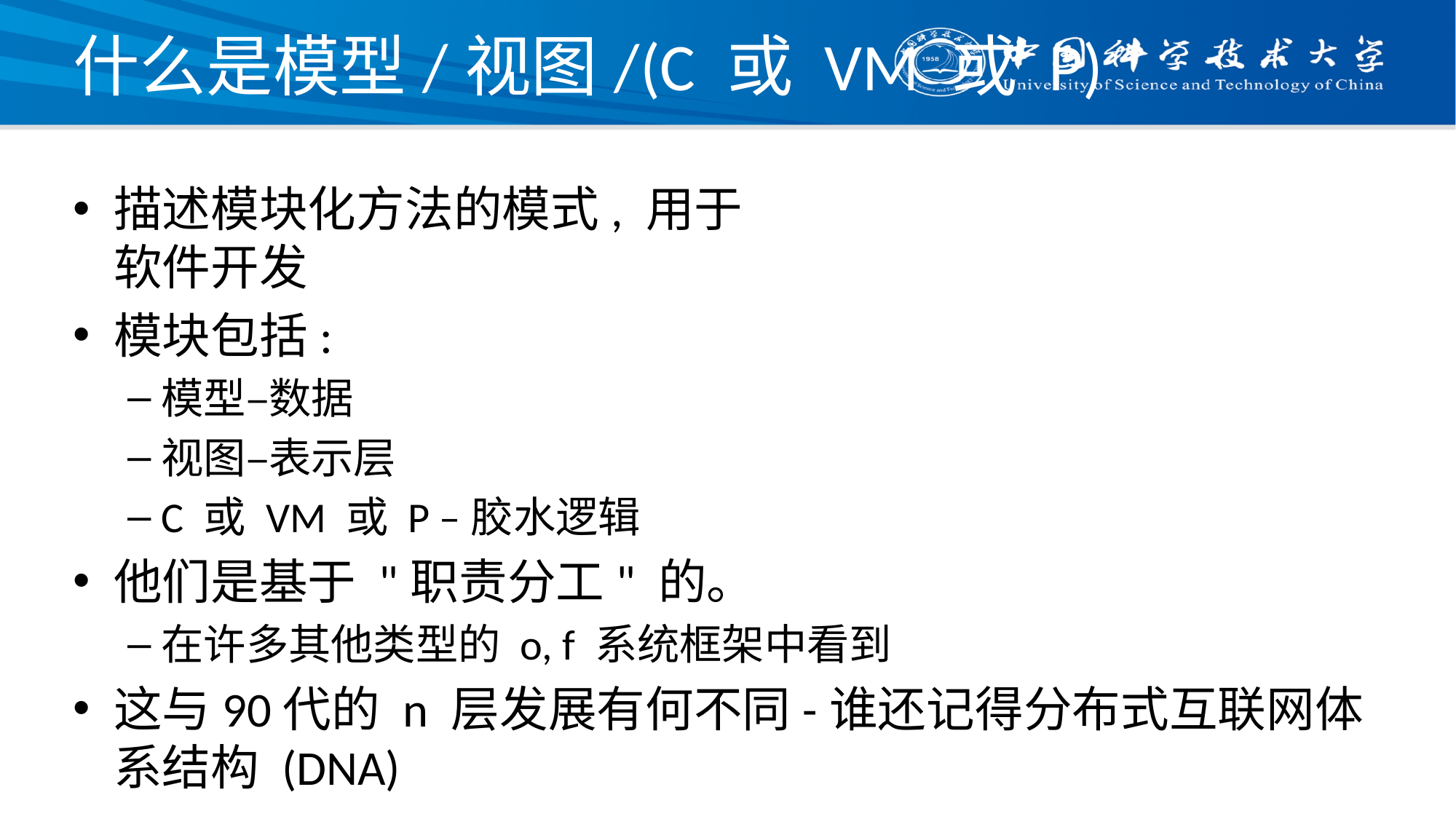

# 什么是模型/视图/(C 或 VM 或 P)
描述模块化方法的模式, 用于
软件开发
模块包括:
模型–数据
视图–表示层
C 或 VM 或 P –胶水逻辑
他们是基于 "职责分工" 的。
在许多其他类型的 o, f 系统框架中看到
这与90代的 n 层发展有何不同-谁还记得分布式互联网体系结构 (DNA)